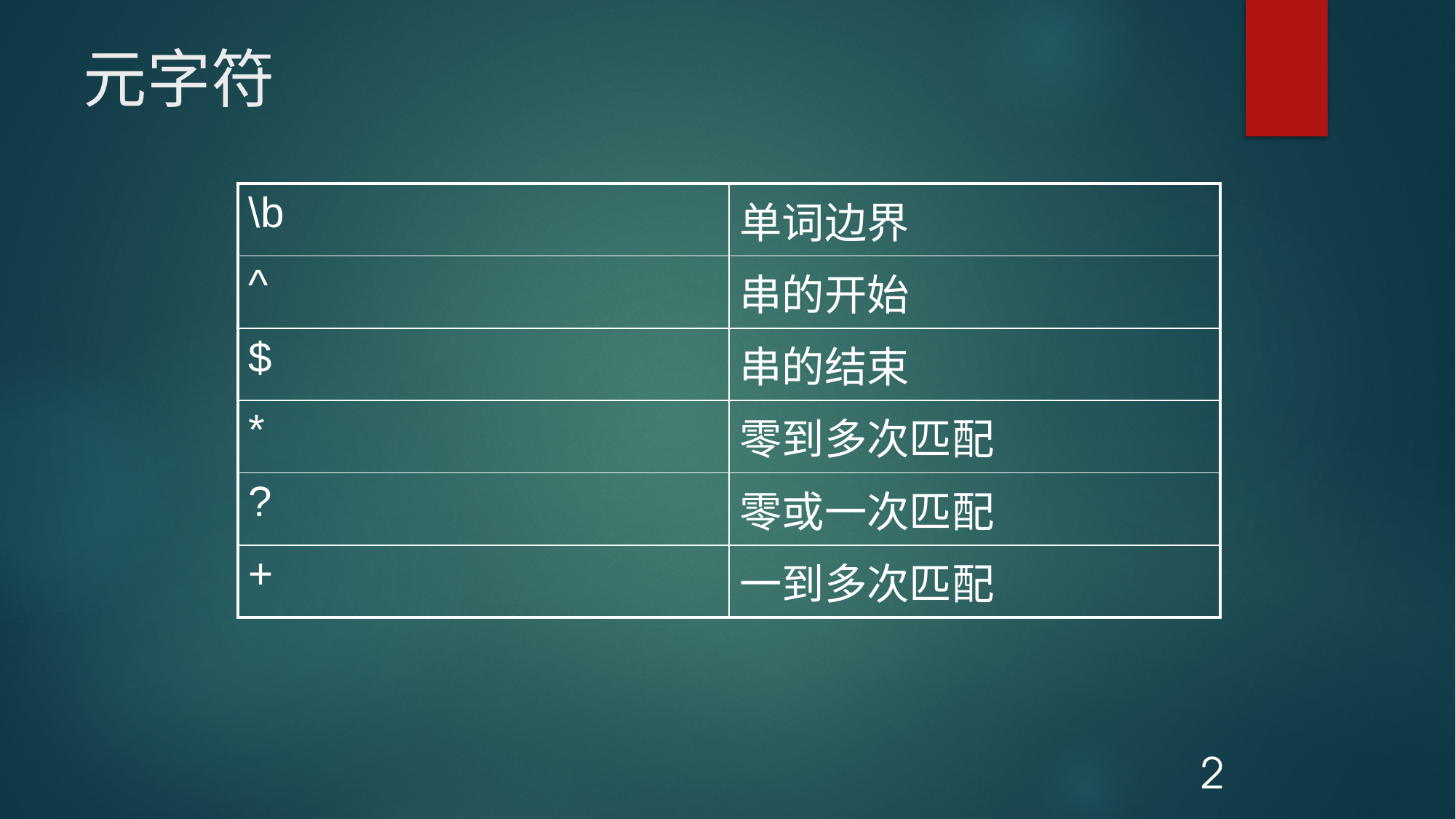

# 元字符
| \b | 单词边界 |
| --- | --- |
| ^ | 串的开始 |
| $ | 串的结束 |
| \* | 零到多次匹配 |
| ? | 零或一次匹配 |
| + | 一到多次匹配 |
2